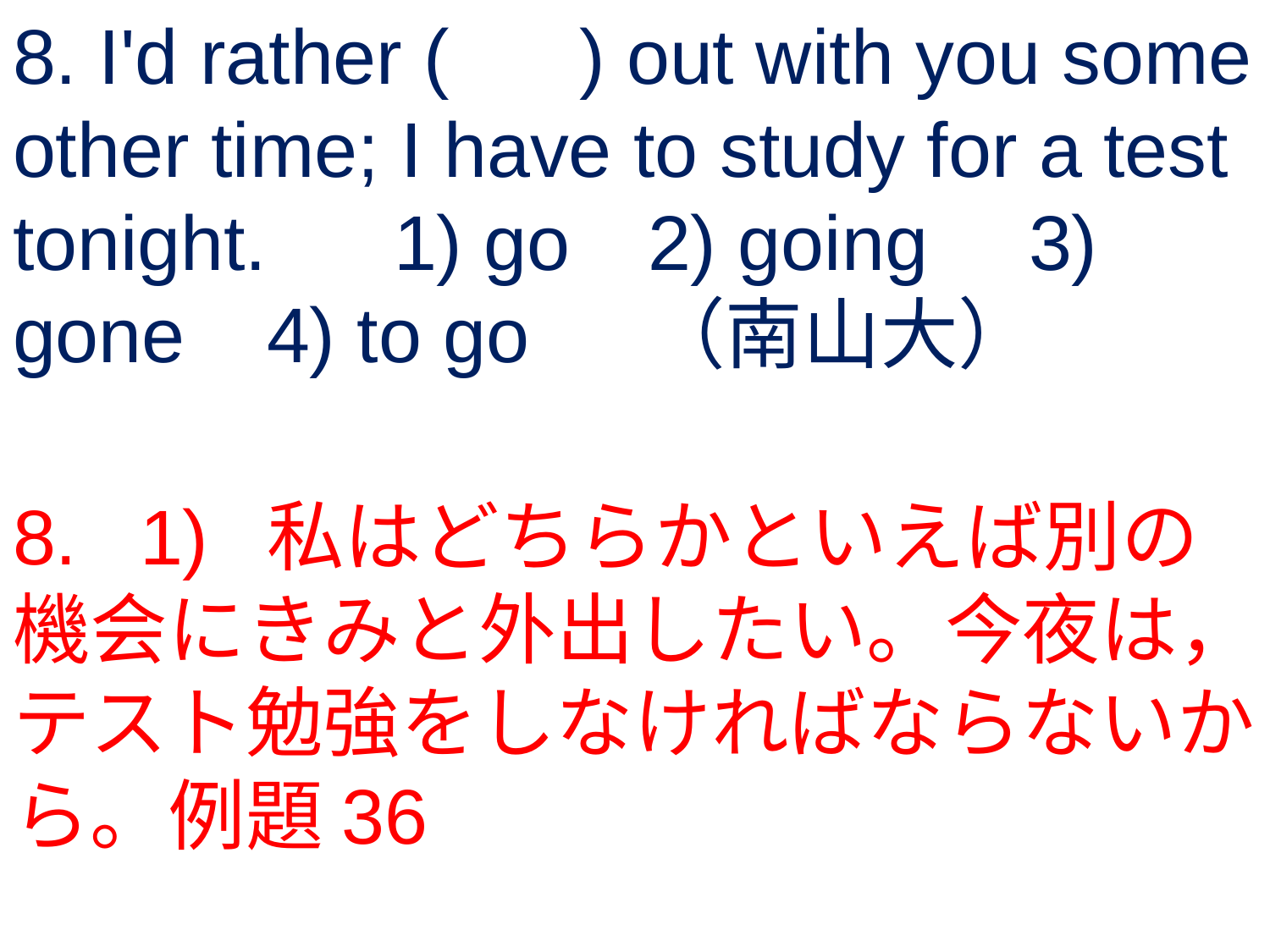

# 8. I'd rather (      ) out with you some other time; I have to study for a test tonight.	1) go	2) going	3) gone	4) to go	（南山大）
8.	1) 	私はどちらかといえば別の機会にきみと外出したい。今夜は，テスト勉強をしなければならないから。例題36